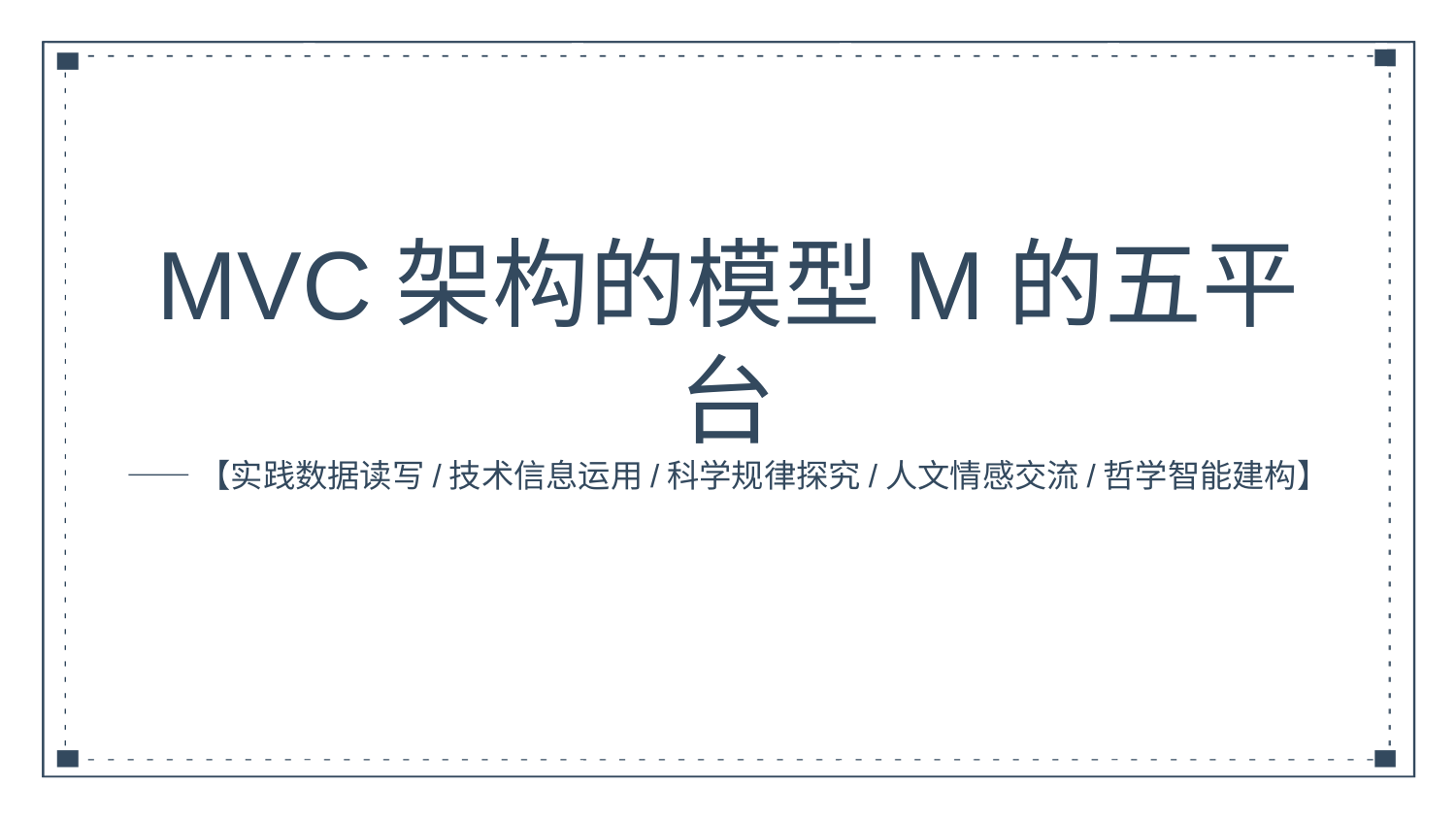

MVC架构的模型M的五平台
——【实践数据读写/技术信息运用/科学规律探究/人文情感交流/哲学智能建构】